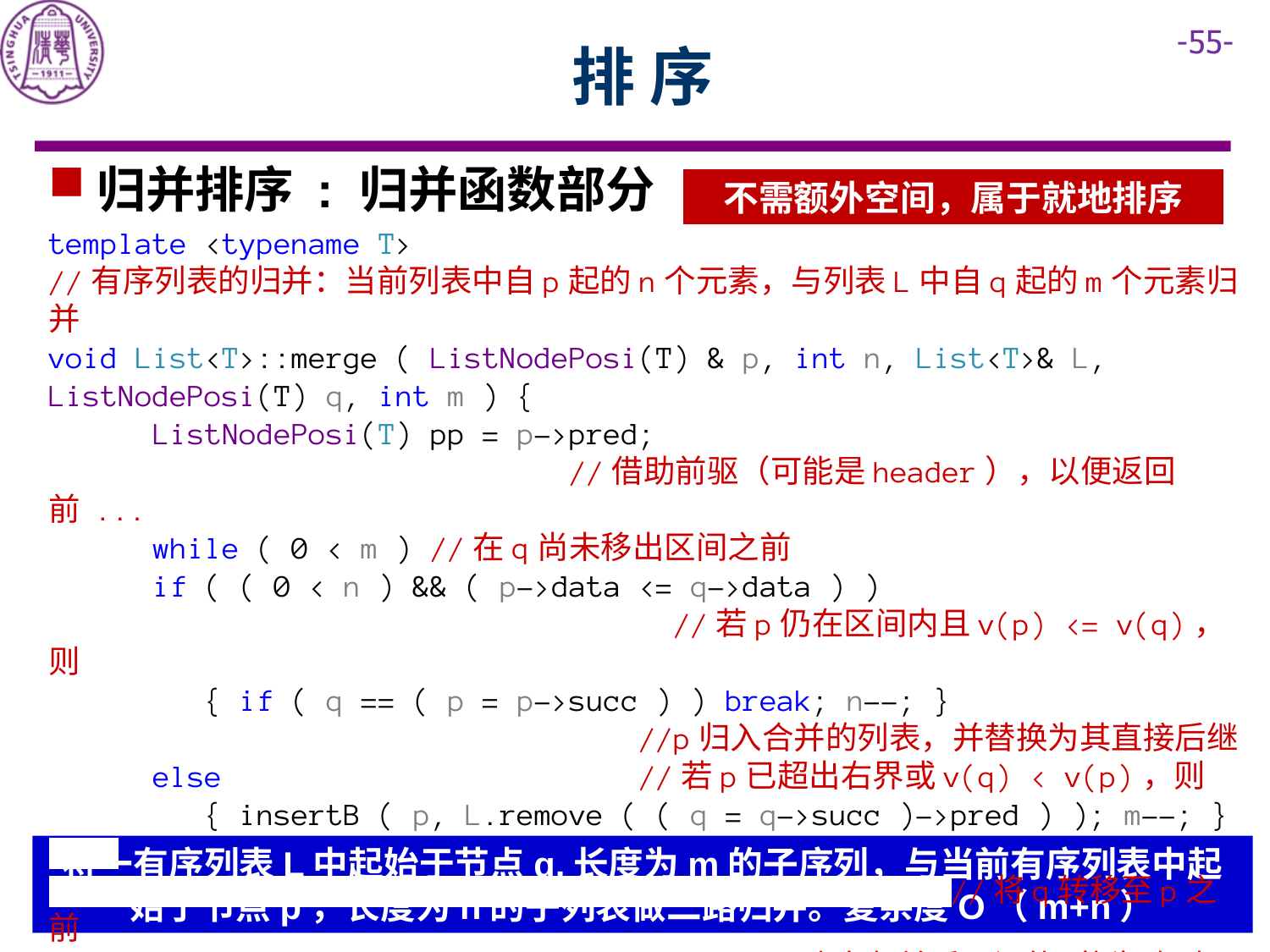

# 排 序
归并排序 : 归并函数部分
不需额外空间，属于就地排序
template <typename T>
//有序列表的归并：当前列表中自p起的n个元素，与列表L中自q起的m个元素归并
void List<T>::merge ( ListNodePosi(T) & p, int n, List<T>& L, ListNodePosi(T) q, int m ) {
      ListNodePosi(T) pp = p->pred;
                              //借助前驱（可能是header），以便返回前 ...
      while ( 0 < m ) //在q尚未移出区间之前
      if ( ( 0 < n ) && ( p->data <= q->data ) )
                                    //若p仍在区间内且v(p) <= v(q)，则
         { if ( q == ( p = p->succ ) ) break; n--; }
                                  //p归入合并的列表，并替换为其直接后继
      else                        //若p已超出右界或v(q) < v(p)，则
         { insertB ( p, L.remove ( ( q = q->succ )->pred ) ); m--; }
                                                    //将q转移至p之前
      p = pp->succ;                      //确定归并后区间的（新）起点
}
将一有序列表L中起始于节点q,长度为m的子序列，与当前有序列表中起始于节点p，长度为n的子列表做二路归并。复杂度O（m+n）